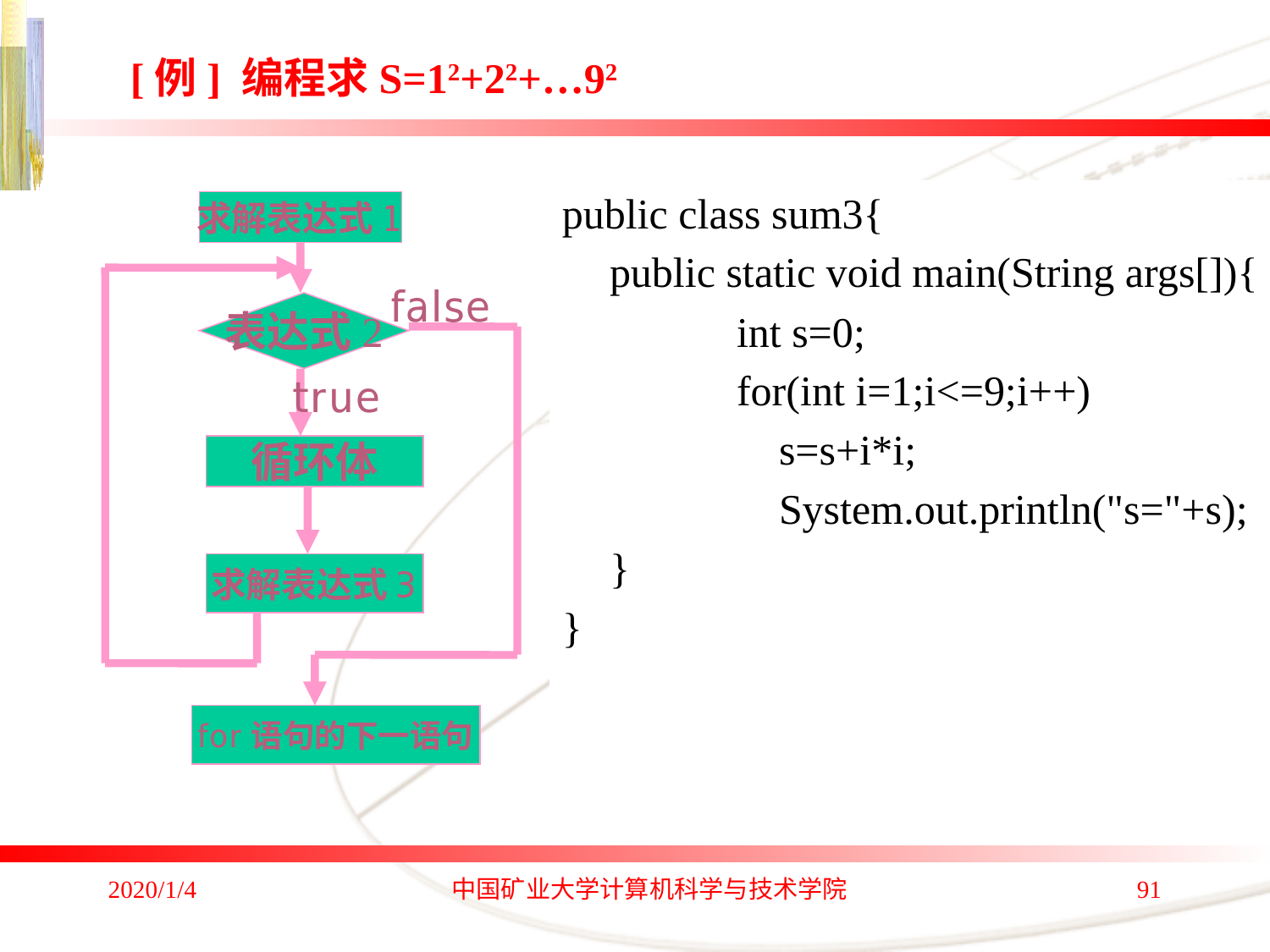

[例] 编程求S=12+22+…92
public class sum3{
	public static void main(String args[]){
		int s=0;
		for(int i=1;i<=9;i++)
		    s=s+i*i;
		    System.out.println("s="+s);
	}
}
求解表达式1

false
表达式2

true

循环体

求解表达式3

for语句的下一语句
2020/1/4
中国矿业大学计算机科学与技术学院
91